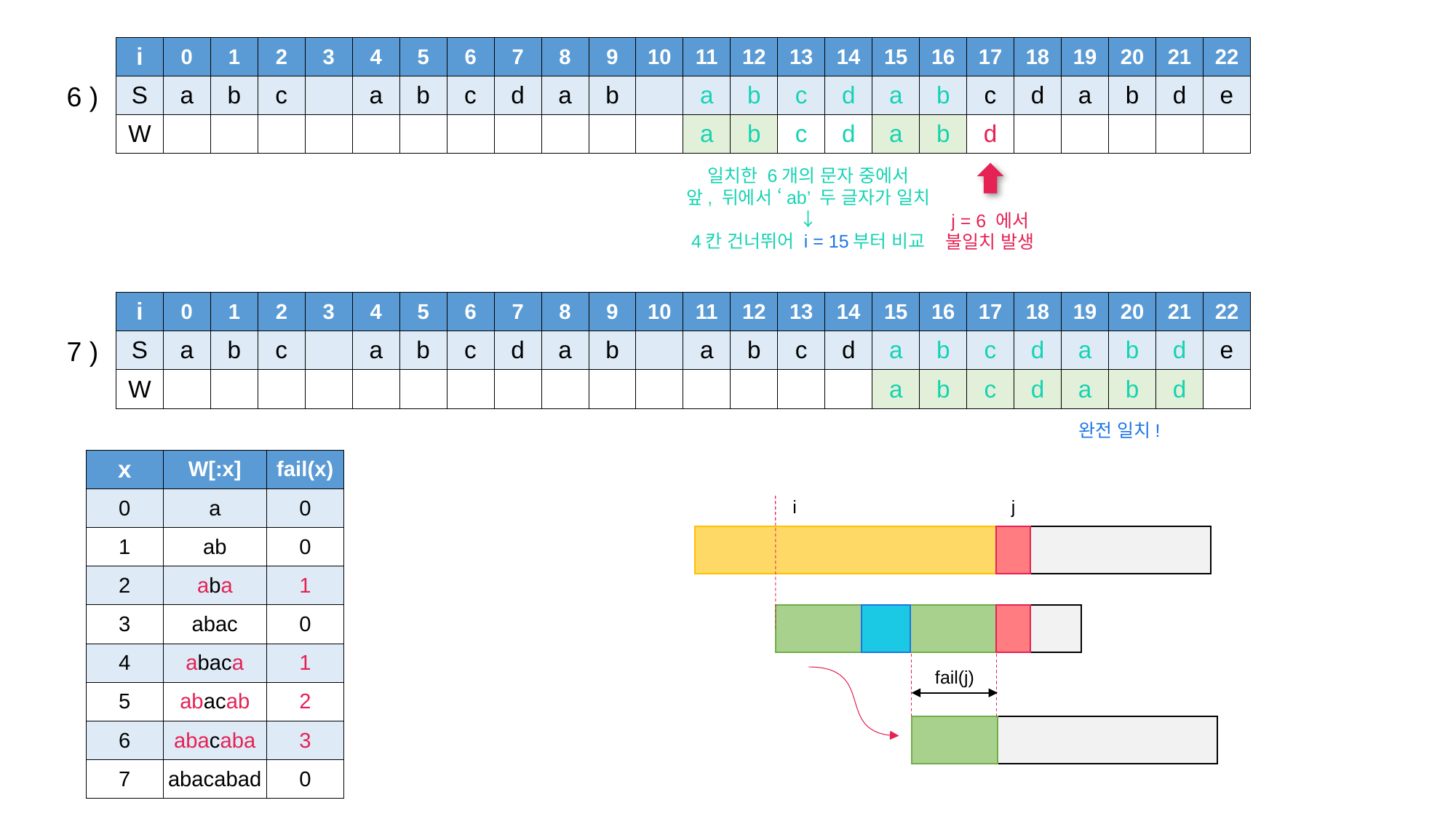

| i | 0 | 1 | 2 | 3 | 4 | 5 | 6 | 7 | 8 | 9 | 10 | 11 | 12 | 13 | 14 | 15 | 16 | 17 | 18 | 19 | 20 | 21 | 22 |
| --- | --- | --- | --- | --- | --- | --- | --- | --- | --- | --- | --- | --- | --- | --- | --- | --- | --- | --- | --- | --- | --- | --- | --- |
| S | a | b | c |  | a | b | c | d | a | b |  | a | b | c | d | a | b | c | d | a | b | d | e |
| W |  |  |  |  |  |  |  |  |  |  |  | a | b | c | d | a | b | d |  |  |  |  |  |
6 )
일치한 6개의 문자 중에서
앞, 뒤에서 ‘ab’ 두 글자가 일치
↓
4칸 건너뛰어 i = 15부터 비교

j = 6 에서
불일치 발생
| i | 0 | 1 | 2 | 3 | 4 | 5 | 6 | 7 | 8 | 9 | 10 | 11 | 12 | 13 | 14 | 15 | 16 | 17 | 18 | 19 | 20 | 21 | 22 |
| --- | --- | --- | --- | --- | --- | --- | --- | --- | --- | --- | --- | --- | --- | --- | --- | --- | --- | --- | --- | --- | --- | --- | --- |
| S | a | b | c |  | a | b | c | d | a | b |  | a | b | c | d | a | b | c | d | a | b | d | e |
| W |  |  |  |  |  |  |  |  |  |  |  |  |  |  |  | a | b | c | d | a | b | d |  |
7 )
완전 일치!
| x | W[:x] | fail(x) |
| --- | --- | --- |
| 0 | a | 0 |
| 1 | ab | 0 |
| 2 | aba | 1 |
| 3 | abac | 0 |
| 4 | abaca | 1 |
| 5 | abacab | 2 |
| 6 | abacaba | 3 |
| 7 | abacabad | 0 |
i
j

fail(j)